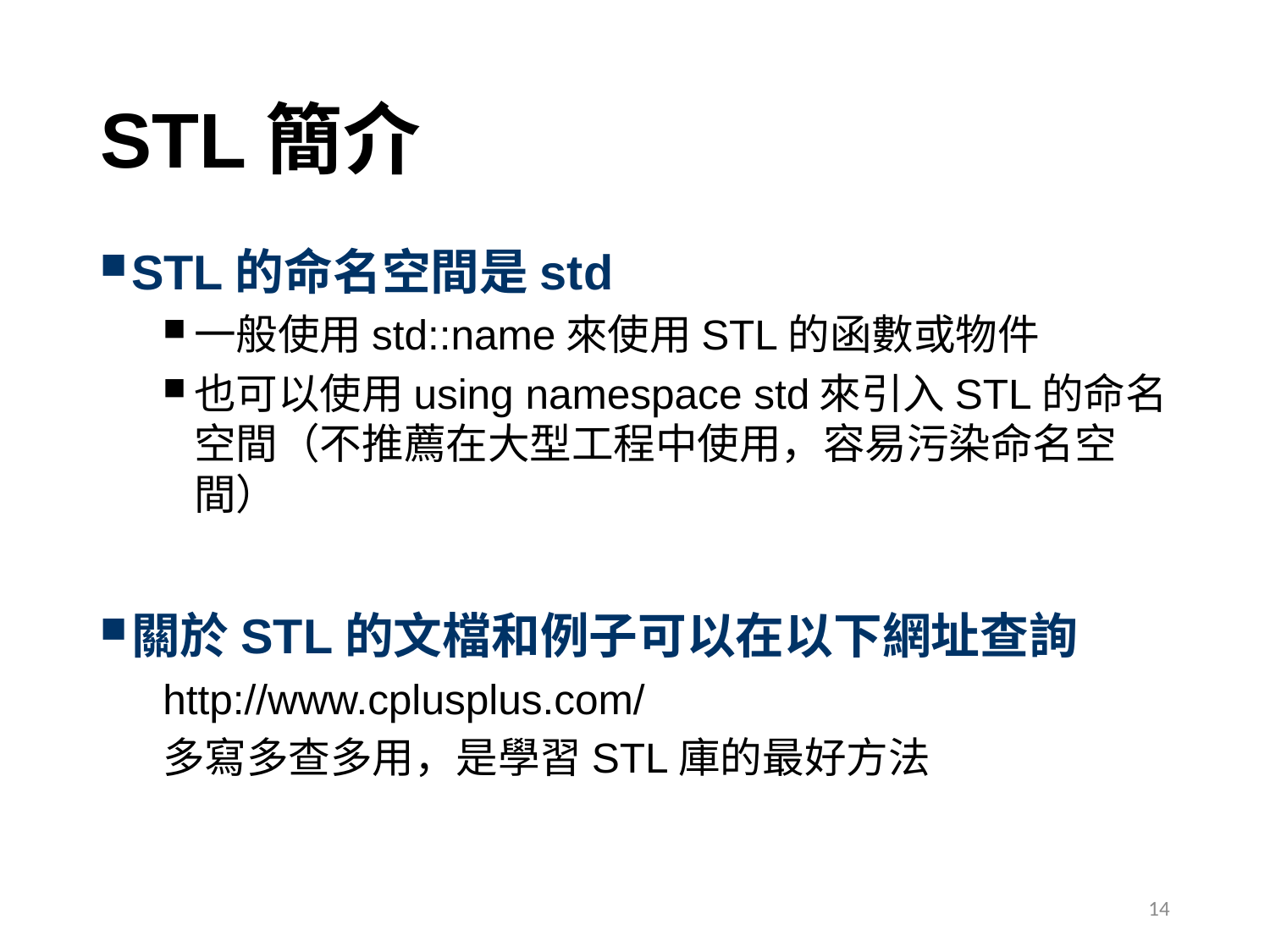

# STL簡介
STL的命名空間是std
一般使用std::name來使用STL的函數或物件
也可以使用using namespace std來引入STL的命名空間（不推薦在大型工程中使用，容易污染命名空間）

關於STL的文檔和例子可以在以下網址查詢
http://www.cplusplus.com/
多寫多查多用，是學習STL庫的最好方法

14